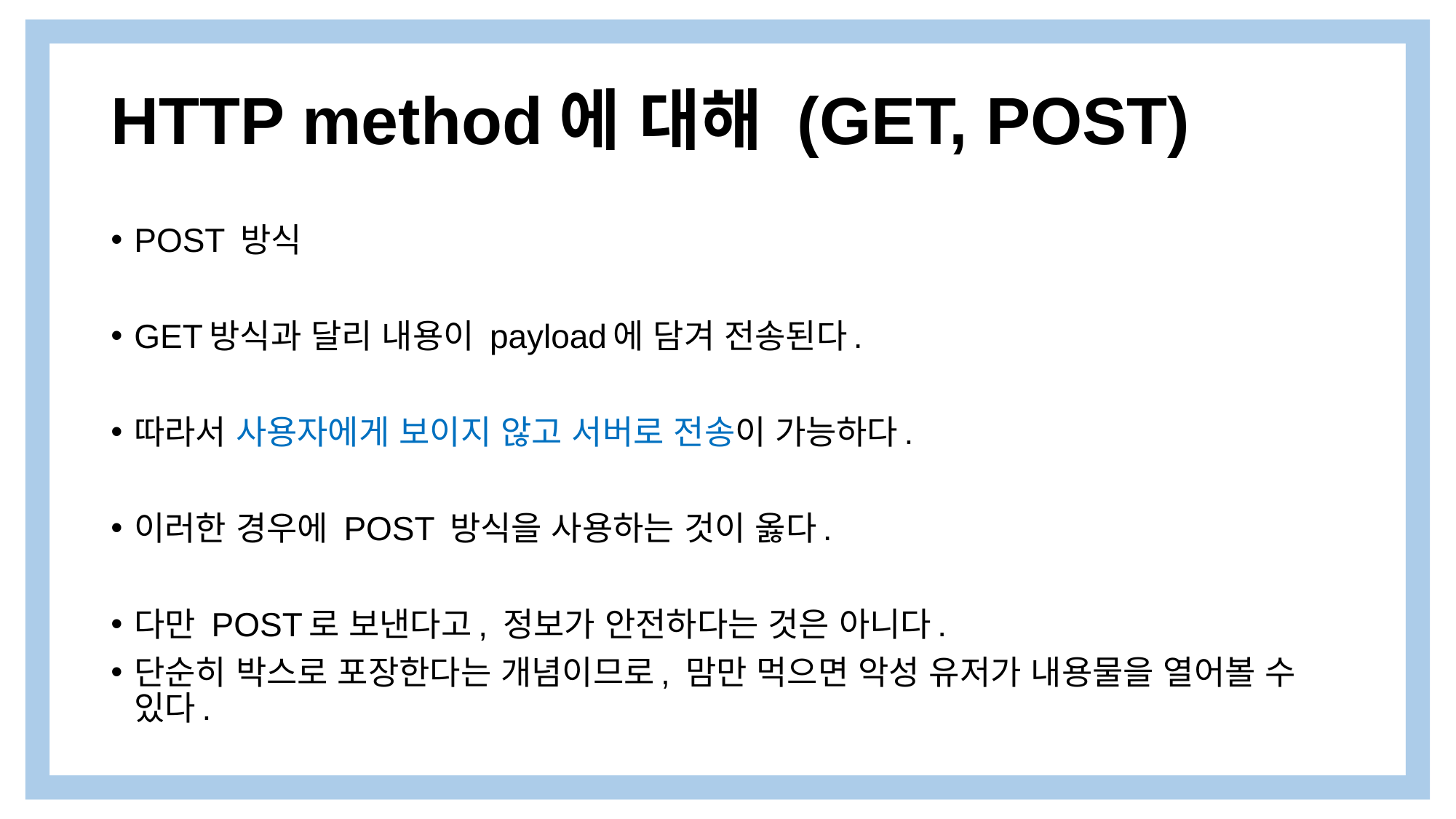

# HTTP method에 대해 (GET, POST)
POST 방식

GET방식과 달리 내용이 payload에 담겨 전송된다.

따라서 사용자에게 보이지 않고 서버로 전송이 가능하다.

이러한 경우에 POST 방식을 사용하는 것이 옳다.

다만 POST로 보낸다고, 정보가 안전하다는 것은 아니다.
단순히 박스로 포장한다는 개념이므로, 맘만 먹으면 악성 유저가 내용물을 열어볼 수 있다.